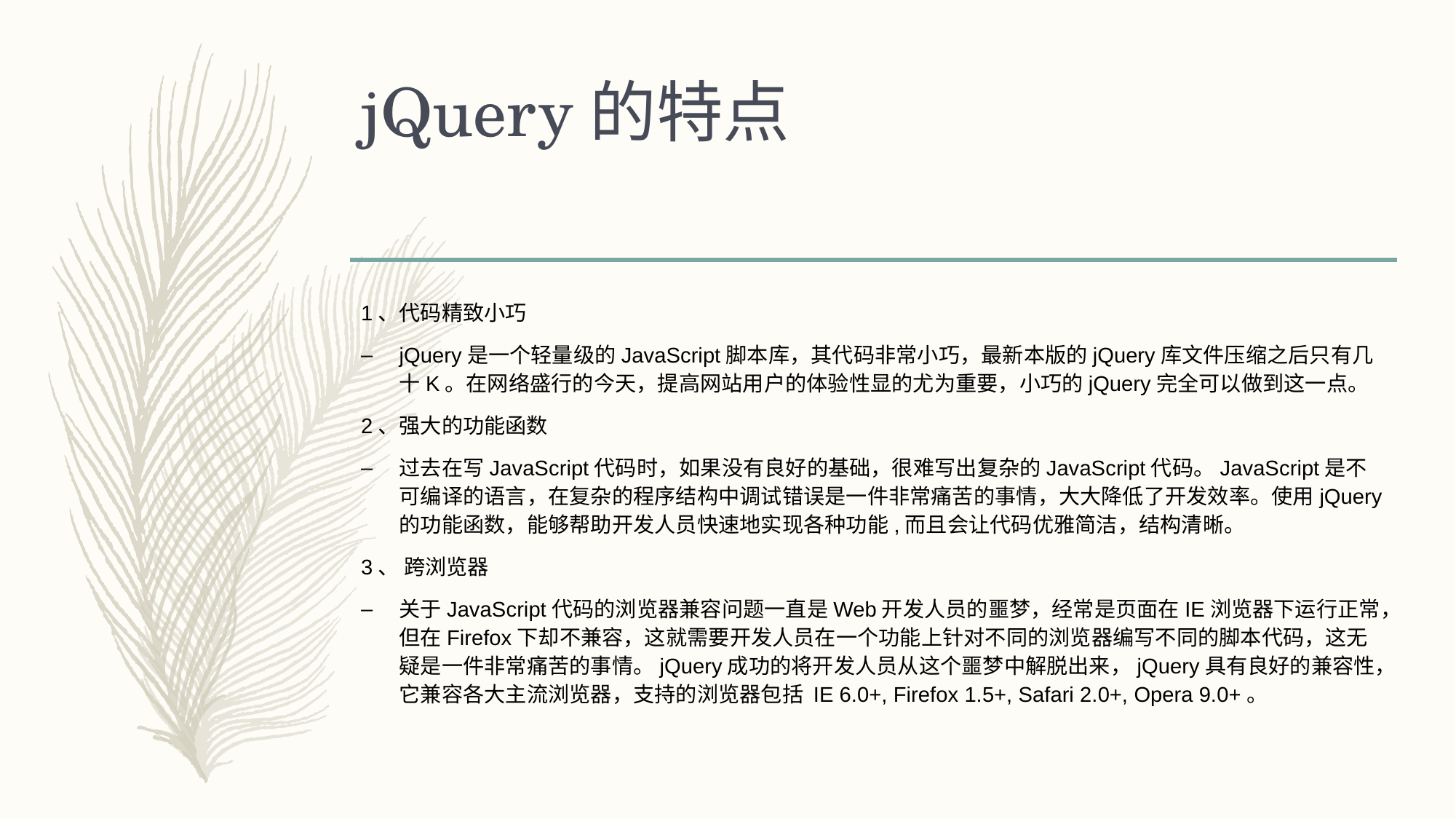

# jQuery的特点
1、代码精致小巧
jQuery是一个轻量级的JavaScript脚本库，其代码非常小巧，最新本版的jQuery库文件压缩之后只有几十K。在网络盛行的今天，提高网站用户的体验性显的尤为重要，小巧的jQuery完全可以做到这一点。
2、强大的功能函数
过去在写JavaScript代码时，如果没有良好的基础，很难写出复杂的JavaScript代码。JavaScript是不可编译的语言，在复杂的程序结构中调试错误是一件非常痛苦的事情，大大降低了开发效率。使用jQuery的功能函数，能够帮助开发人员快速地实现各种功能,而且会让代码优雅简洁，结构清晰。
3、 跨浏览器
关于JavaScript代码的浏览器兼容问题一直是Web开发人员的噩梦，经常是页面在IE浏览器下运行正常，但在Firefox下却不兼容，这就需要开发人员在一个功能上针对不同的浏览器编写不同的脚本代码，这无疑是一件非常痛苦的事情。jQuery成功的将开发人员从这个噩梦中解脱出来，jQuery具有良好的兼容性，它兼容各大主流浏览器，支持的浏览器包括 IE 6.0+, Firefox 1.5+, Safari 2.0+, Opera 9.0+。